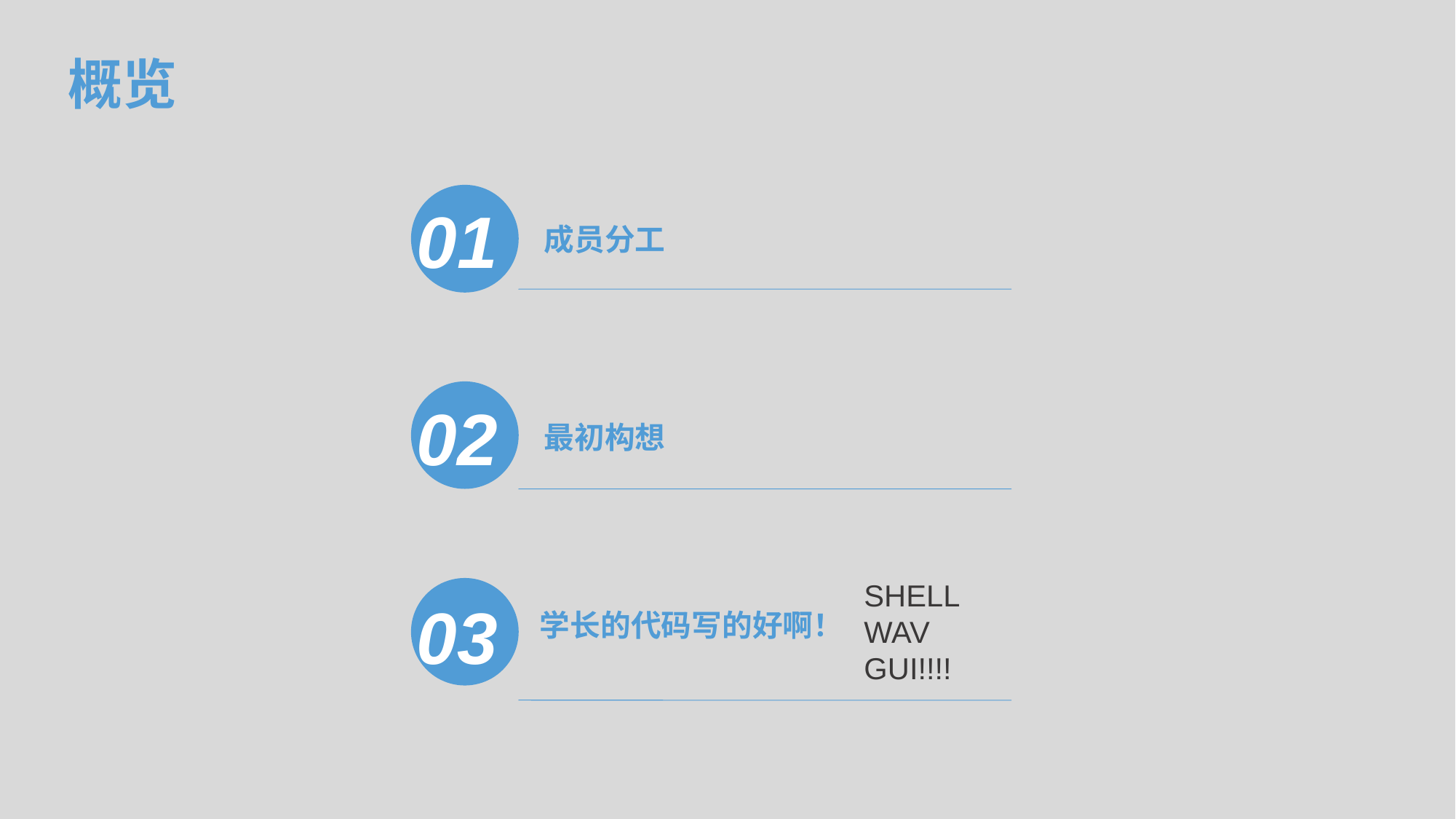

概览

01
成员分工

02
最初构想

SHELL
WAV
GUI!!!!

03
学长的代码写的好啊！